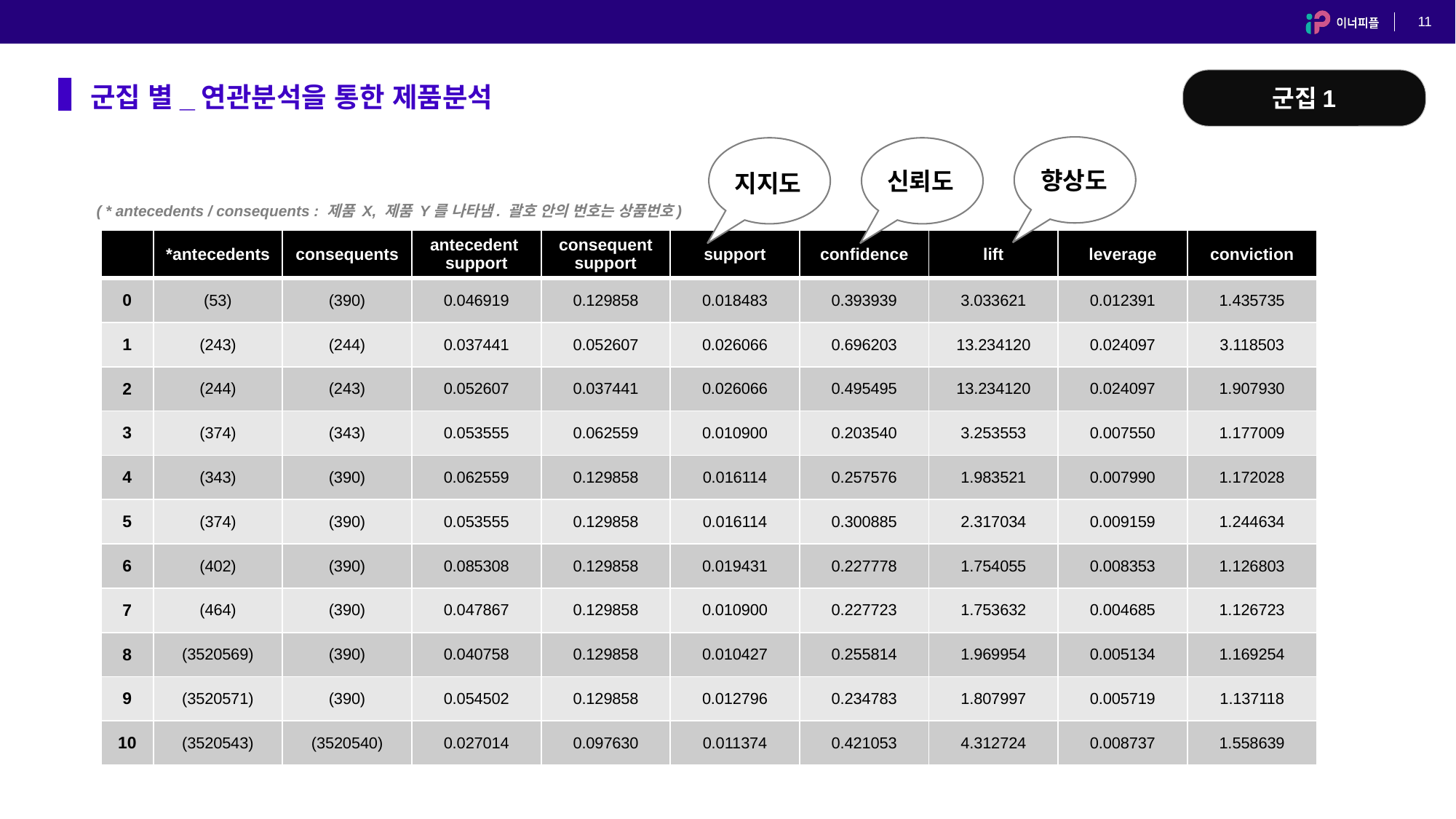

#
11

군집1
군집 별_연관분석을 통한 제품분석

향상도
신뢰도
지지도
( * antecedents / consequents : 제품 X, 제품 Y를 나타냄. 괄호 안의 번호는 상품번호)
|  | \*antecedents | consequents | antecedent support | consequent support | support | confidence | lift | leverage | conviction |
| --- | --- | --- | --- | --- | --- | --- | --- | --- | --- |
| 0 | (53) | (390) | 0.046919 | 0.129858 | 0.018483 | 0.393939 | 3.033621 | 0.012391 | 1.435735 |
| 1 | (243) | (244) | 0.037441 | 0.052607 | 0.026066 | 0.696203 | 13.234120 | 0.024097 | 3.118503 |
| 2 | (244) | (243) | 0.052607 | 0.037441 | 0.026066 | 0.495495 | 13.234120 | 0.024097 | 1.907930 |
| 3 | (374) | (343) | 0.053555 | 0.062559 | 0.010900 | 0.203540 | 3.253553 | 0.007550 | 1.177009 |
| 4 | (343) | (390) | 0.062559 | 0.129858 | 0.016114 | 0.257576 | 1.983521 | 0.007990 | 1.172028 |
| 5 | (374) | (390) | 0.053555 | 0.129858 | 0.016114 | 0.300885 | 2.317034 | 0.009159 | 1.244634 |
| 6 | (402) | (390) | 0.085308 | 0.129858 | 0.019431 | 0.227778 | 1.754055 | 0.008353 | 1.126803 |
| 7 | (464) | (390) | 0.047867 | 0.129858 | 0.010900 | 0.227723 | 1.753632 | 0.004685 | 1.126723 |
| 8 | (3520569) | (390) | 0.040758 | 0.129858 | 0.010427 | 0.255814 | 1.969954 | 0.005134 | 1.169254 |
| 9 | (3520571) | (390) | 0.054502 | 0.129858 | 0.012796 | 0.234783 | 1.807997 | 0.005719 | 1.137118 |
| 10 | (3520543) | (3520540) | 0.027014 | 0.097630 | 0.011374 | 0.421053 | 4.312724 | 0.008737 | 1.558639 |